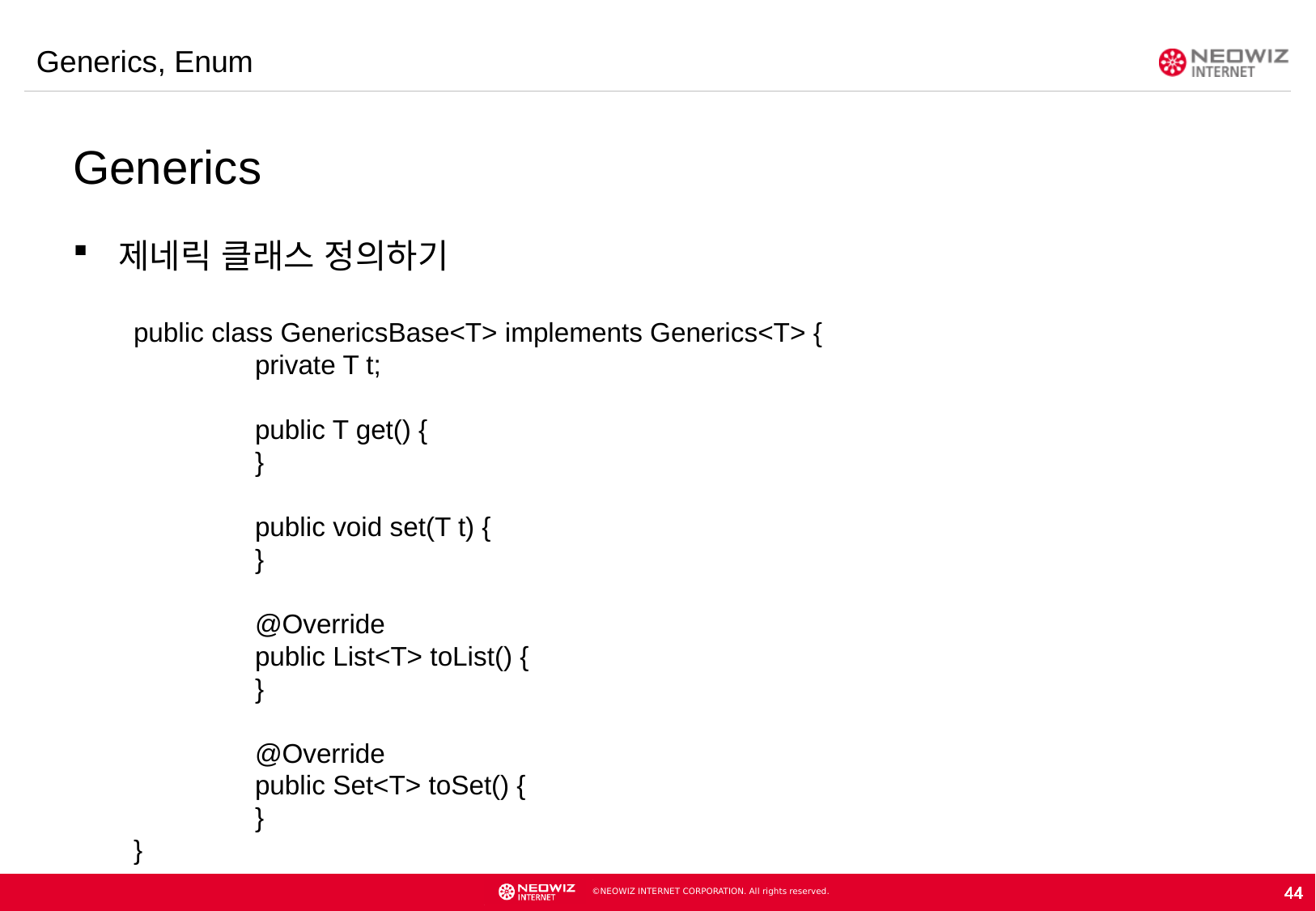

Generics, Enum

Generics

제네릭 클래스 정의하기

public class GenericsBase<T> implements Generics<T> {
	private T t;

	public T get() {
	}

	public void set(T t) {
	}

	@Override
	public List<T> toList() {
	}

	@Override
	public Set<T> toSet() {
	}
}
44
44
44
44
44
44
44
44
44
44
44
44
44
44
44
44
44
44
44
44
44
44
44
44
44